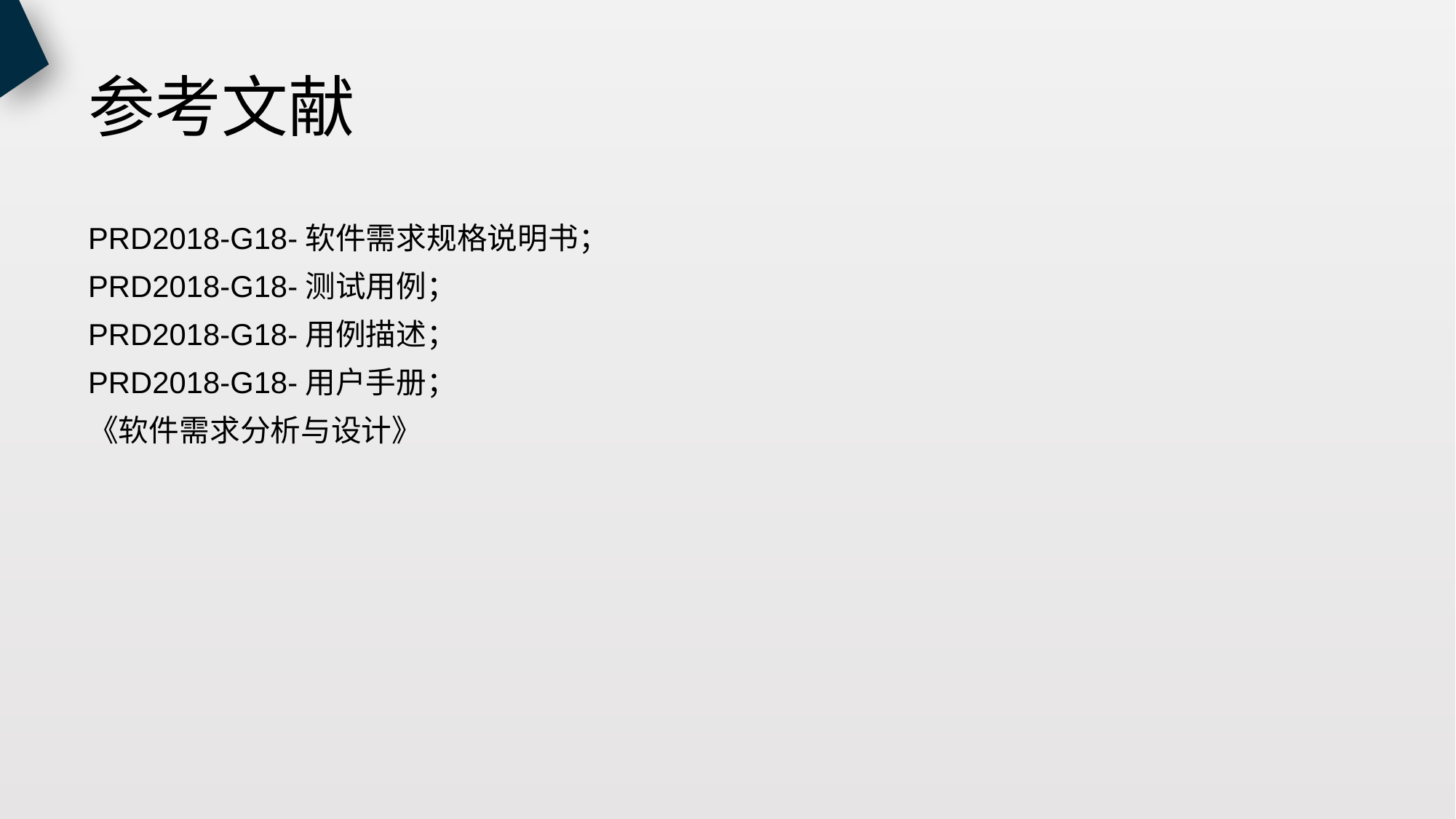

# 参考文献
PRD2018-G18-软件需求规格说明书；
PRD2018-G18-测试用例；
PRD2018-G18-用例描述；
PRD2018-G18-用户手册；
《软件需求分析与设计》